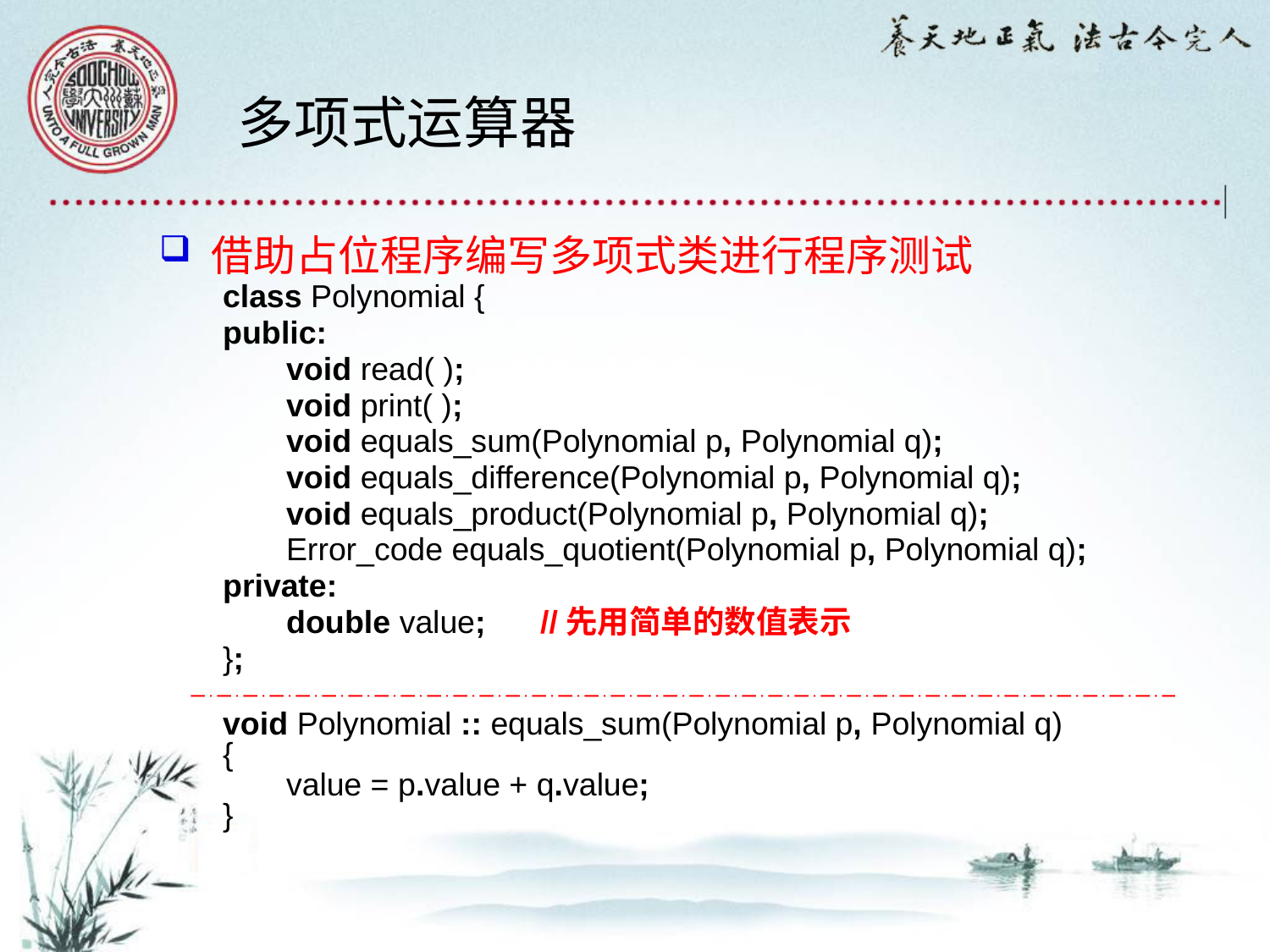

# 多项式运算器

 借助占位程序编写多项式类进行程序测试
class Polynomial {
public:
void read( );
void print( );
void equals_sum(Polynomial p, Polynomial q);
void equals_difference(Polynomial p, Polynomial q);
void equals_product(Polynomial p, Polynomial q);
Error_code equals_quotient(Polynomial p, Polynomial q);
private:
double value;	//先用简单的数值表示
};

void Polynomial :: equals_sum(Polynomial p, Polynomial q)
{
value = p.value + q.value;
}